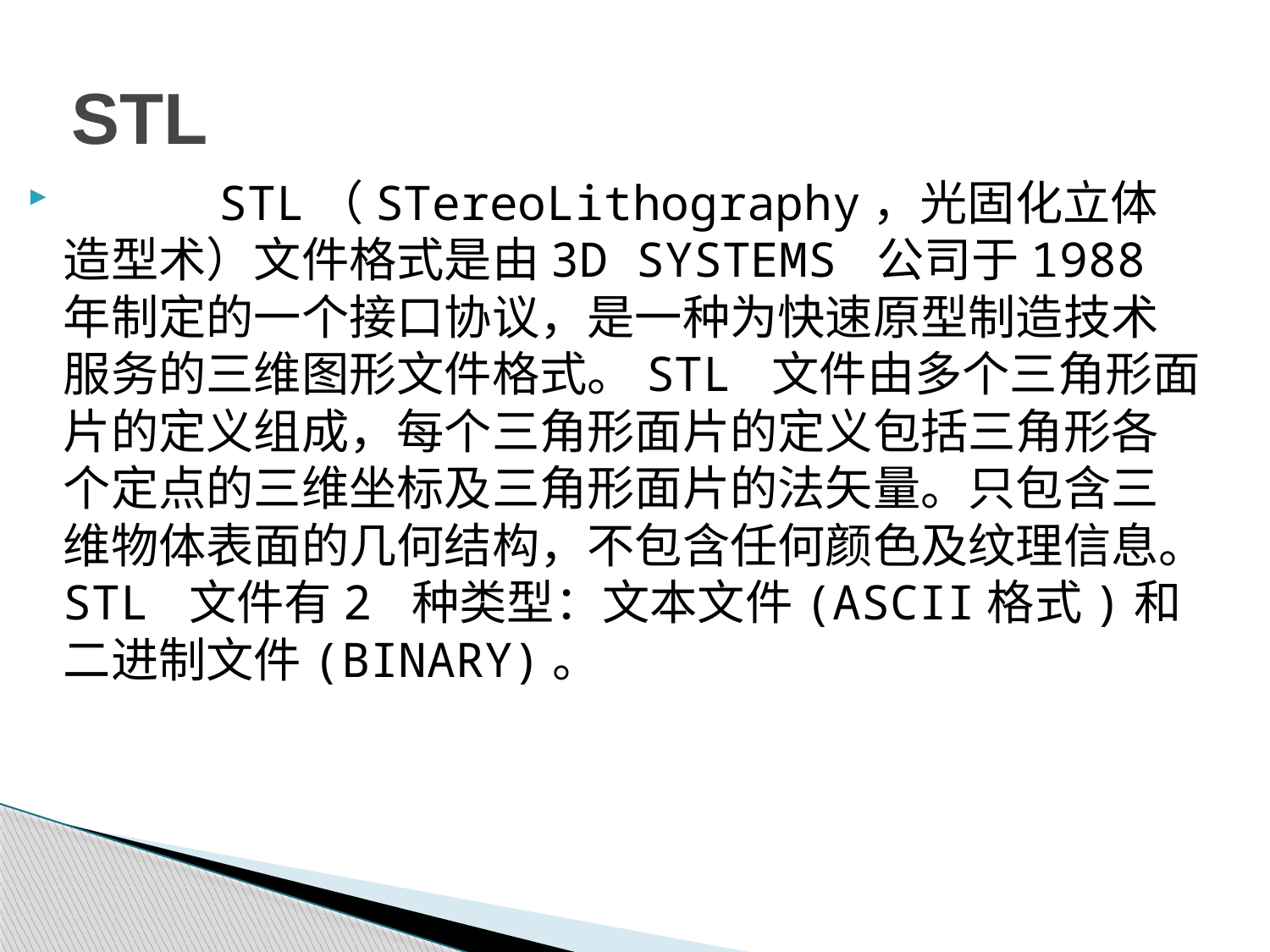

STL
	 STL（STereoLithography，光固化立体造型术）文件格式是由3D SYSTEMS 公司于1988 年制定的一个接口协议，是一种为快速原型制造技术服务的三维图形文件格式。STL 文件由多个三角形面片的定义组成，每个三角形面片的定义包括三角形各个定点的三维坐标及三角形面片的法矢量。只包含三维物体表面的几何结构，不包含任何颜色及纹理信息。STL 文件有2 种类型：文本文件(ASCII格式)和二进制文件(BINARY)。